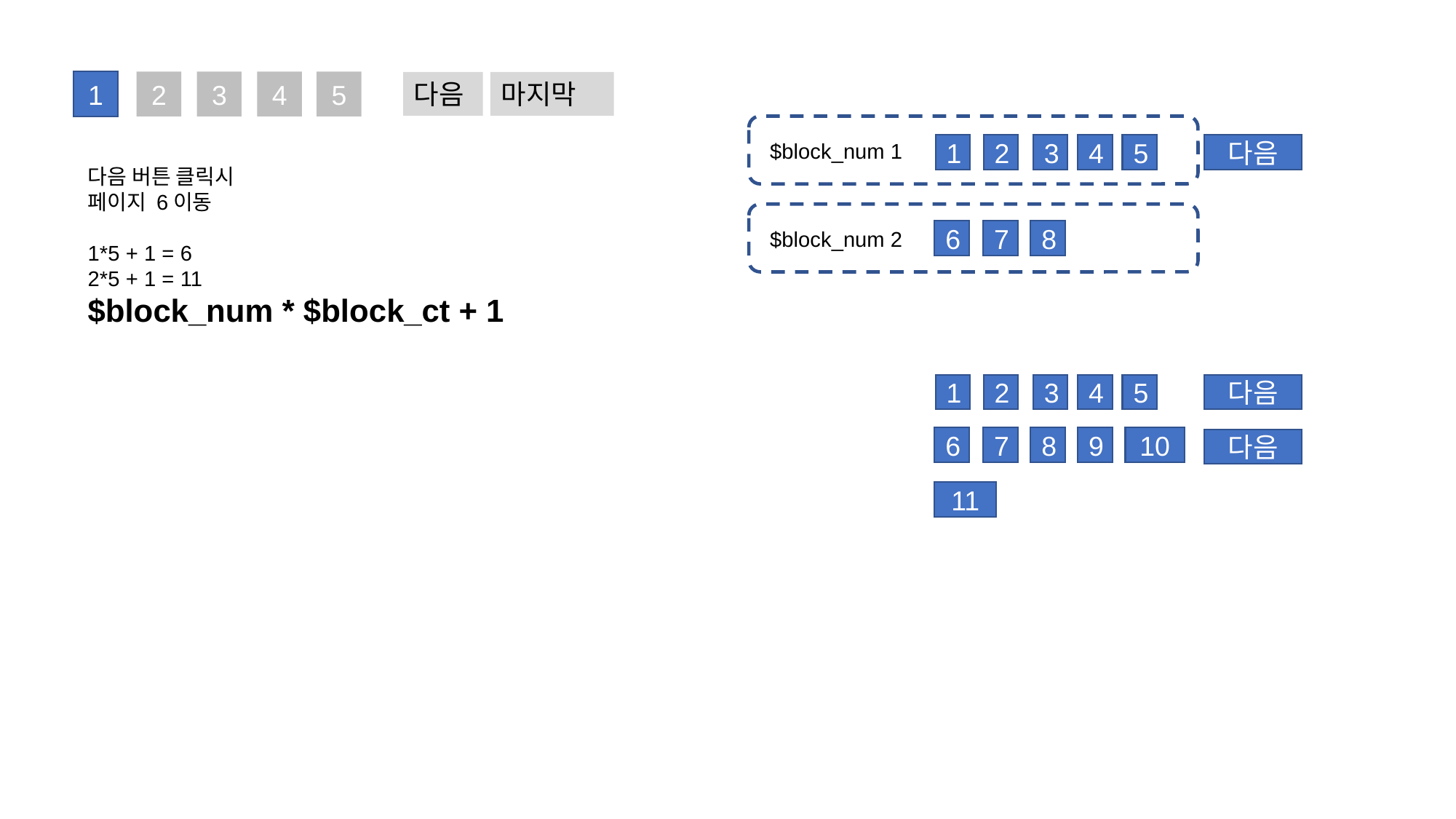

1
2
3
4
5
다음
마지막

$block_num 1
1
2
3
4
5
다음
다음 버튼 클릭시
페이지 6이동

1*5 + 1 = 6
2*5 + 1 = 11
$block_num * $block_ct + 1

$block_num 2
6
7
8
1
2
3
4
5
다음
6
7
8
9
10
다음
11